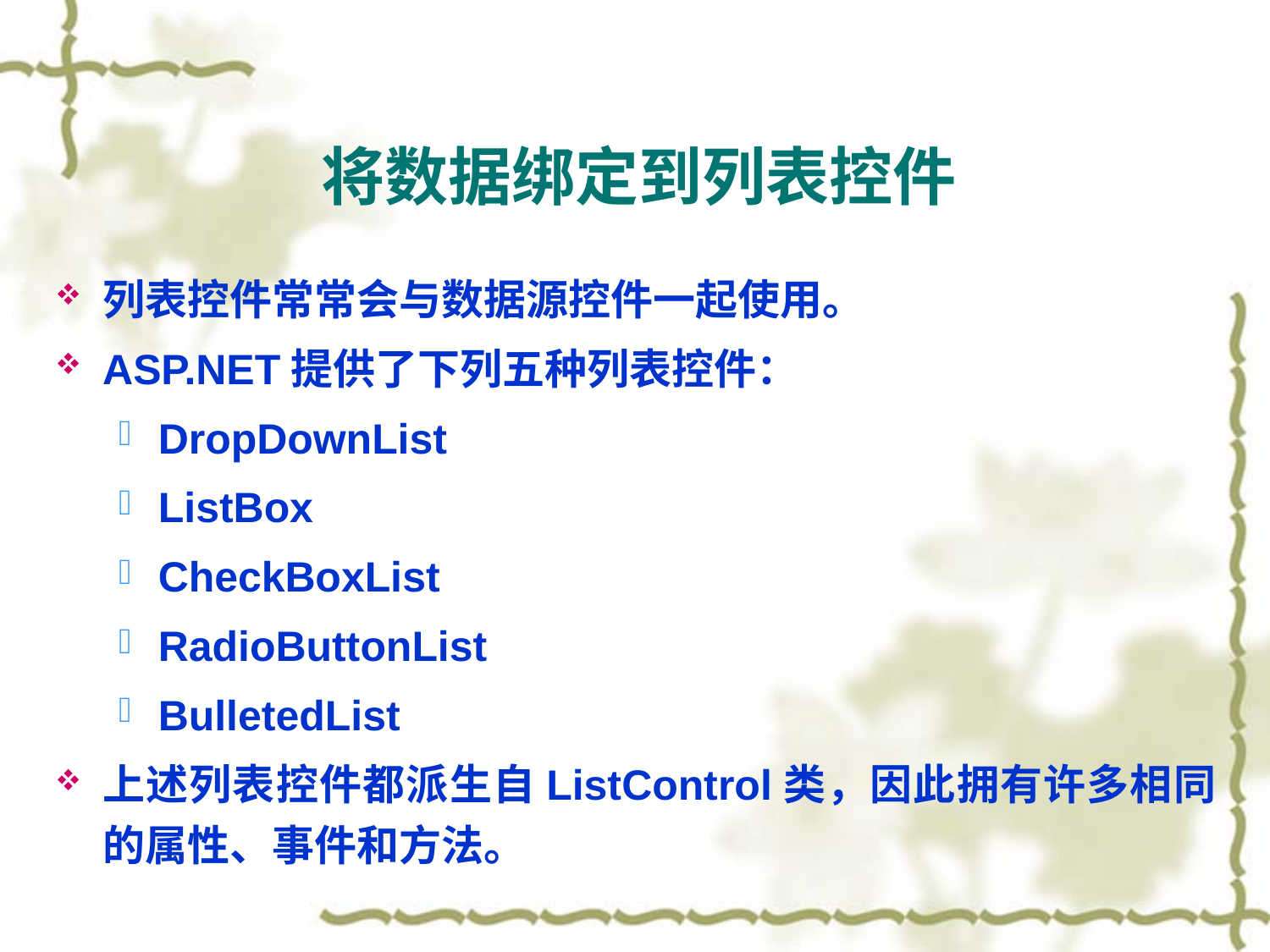

# 将数据绑定到列表控件
列表控件常常会与数据源控件一起使用。
ASP.NET提供了下列五种列表控件：
DropDownList
ListBox
CheckBoxList
RadioButtonList
BulletedList
上述列表控件都派生自ListControl类，因此拥有许多相同的属性、事件和方法。